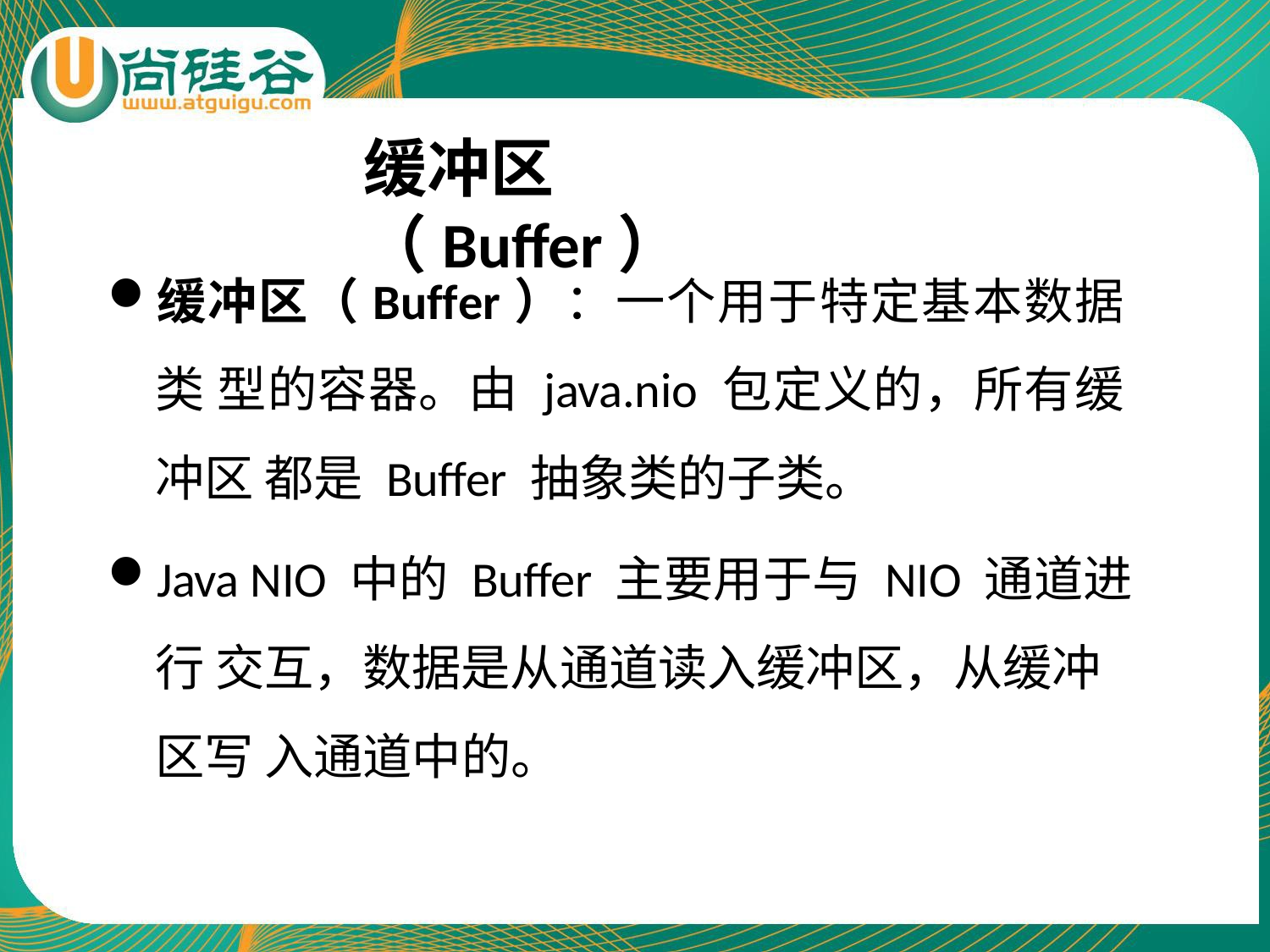

# 缓冲区（Buffer）
缓冲区（Buffer）：一个用于特定基本数据类 型的容器。由 java.nio 包定义的，所有缓冲区 都是Buffer 抽象类的子类。
Java NIO 中的Buffer 主要用于与NIO 通道进行 交互，数据是从通道读入缓冲区，从缓冲区写 入通道中的。